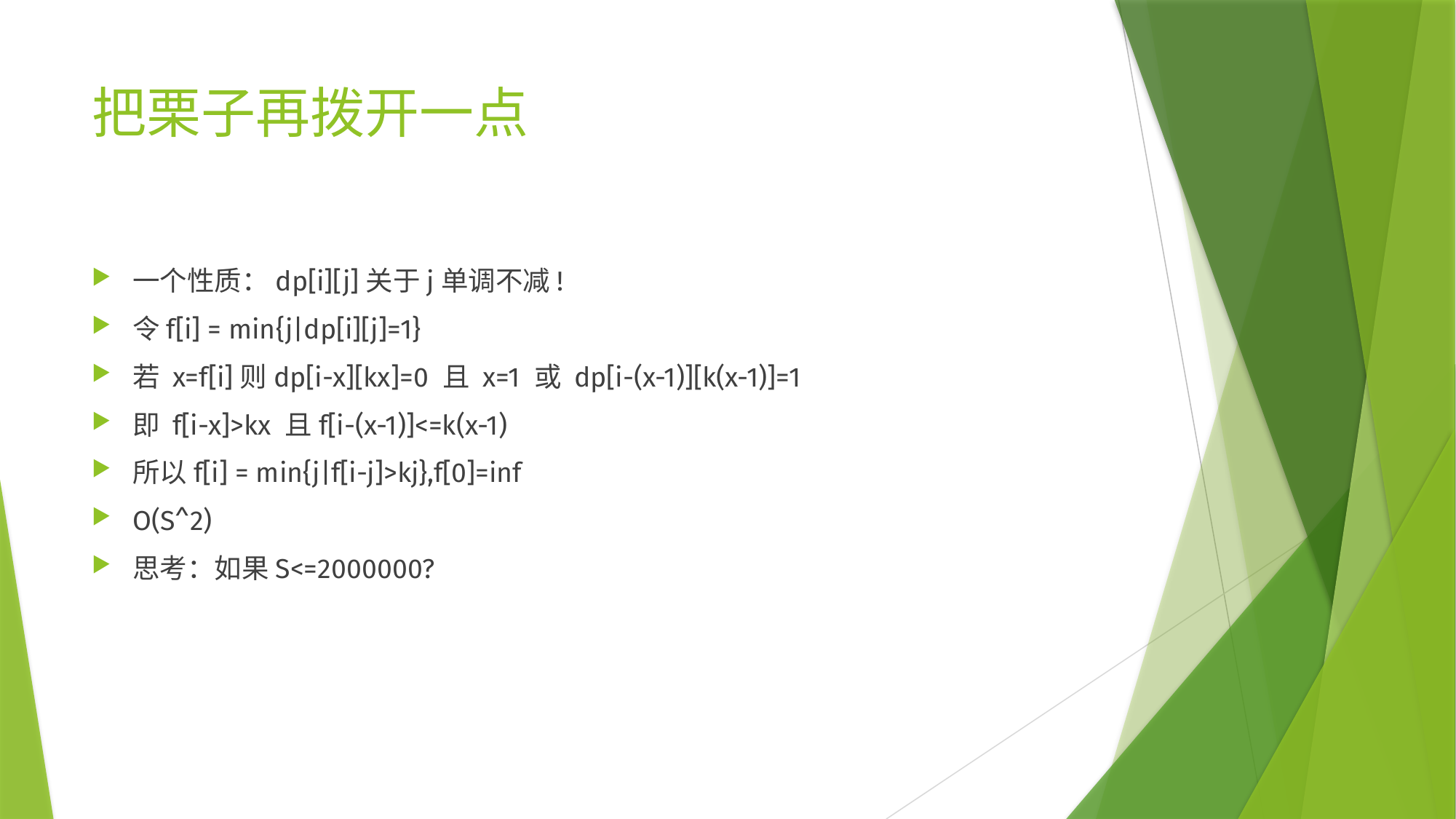

# 把栗子再拨开一点
一个性质：dp[i][j]关于j单调不减!
令f[i] = min{j|dp[i][j]=1}
若 x=f[i]则dp[i-x][kx]=0 且 x=1 或 dp[i-(x-1)][k(x-1)]=1
即 f[i-x]>kx 且f[i-(x-1)]<=k(x-1)
所以f[i] = min{j|f[i-j]>kj},f[0]=inf
O(S^2)
思考：如果S<=2000000?